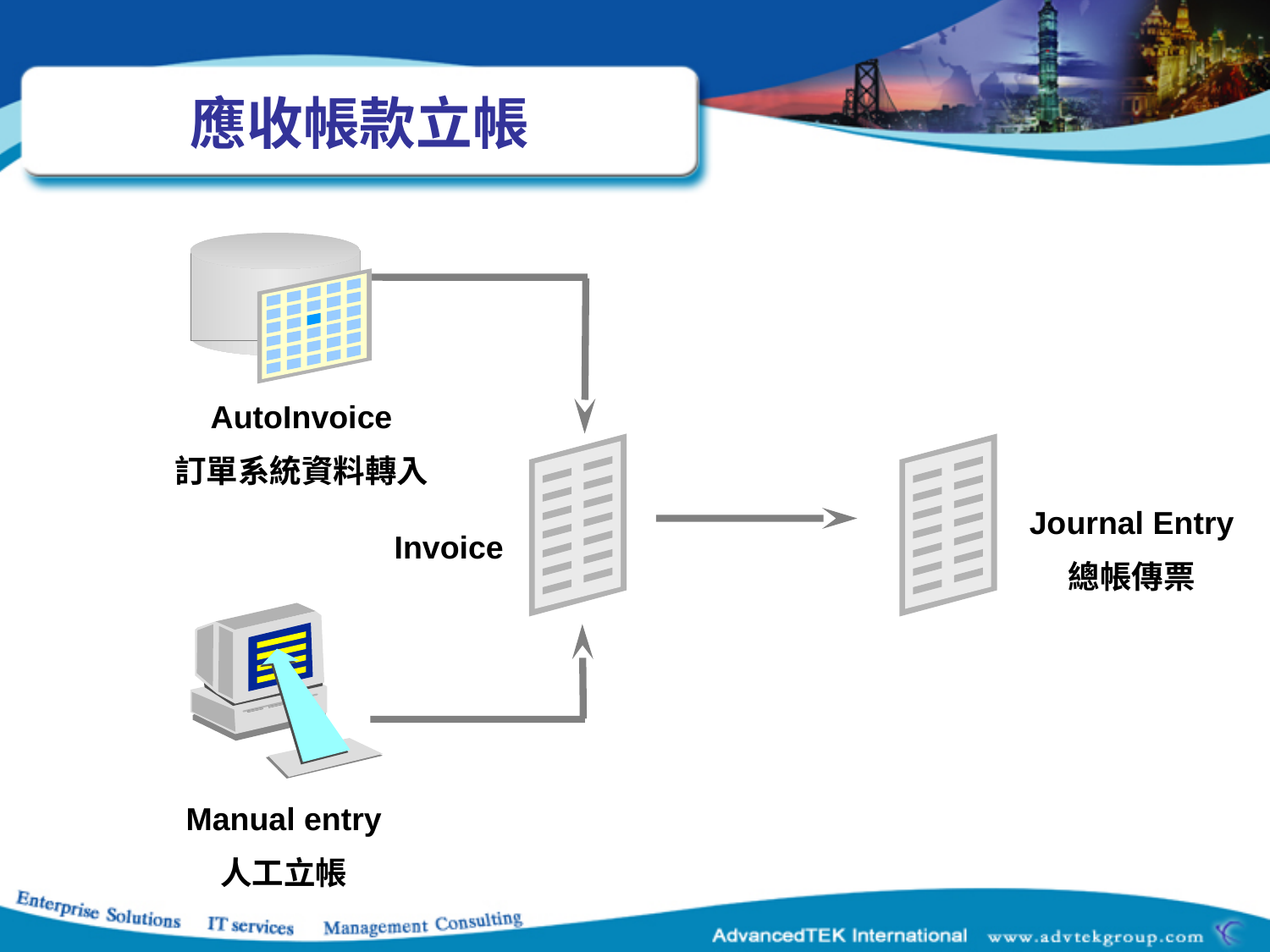

# 應收帳款立帳

AutoInvoice
訂單系統資料轉入

Journal Entry
總帳傳票

Invoice

Manual entry
人工立帳